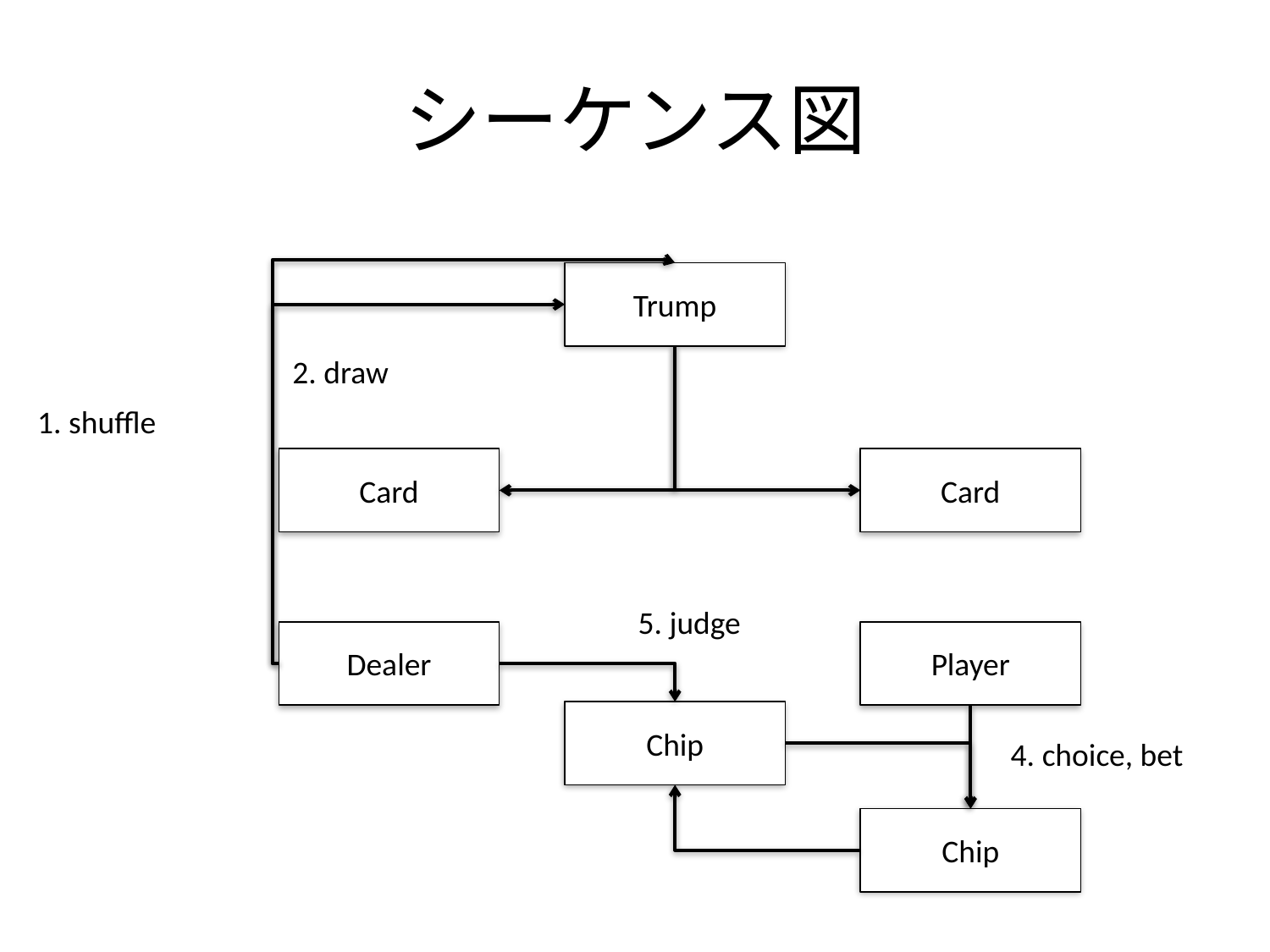

# シーケンス図
Trump
2. draw
1. shuffle
Card
Card
5. judge
Dealer
Player
Chip
4. choice, bet
Chip